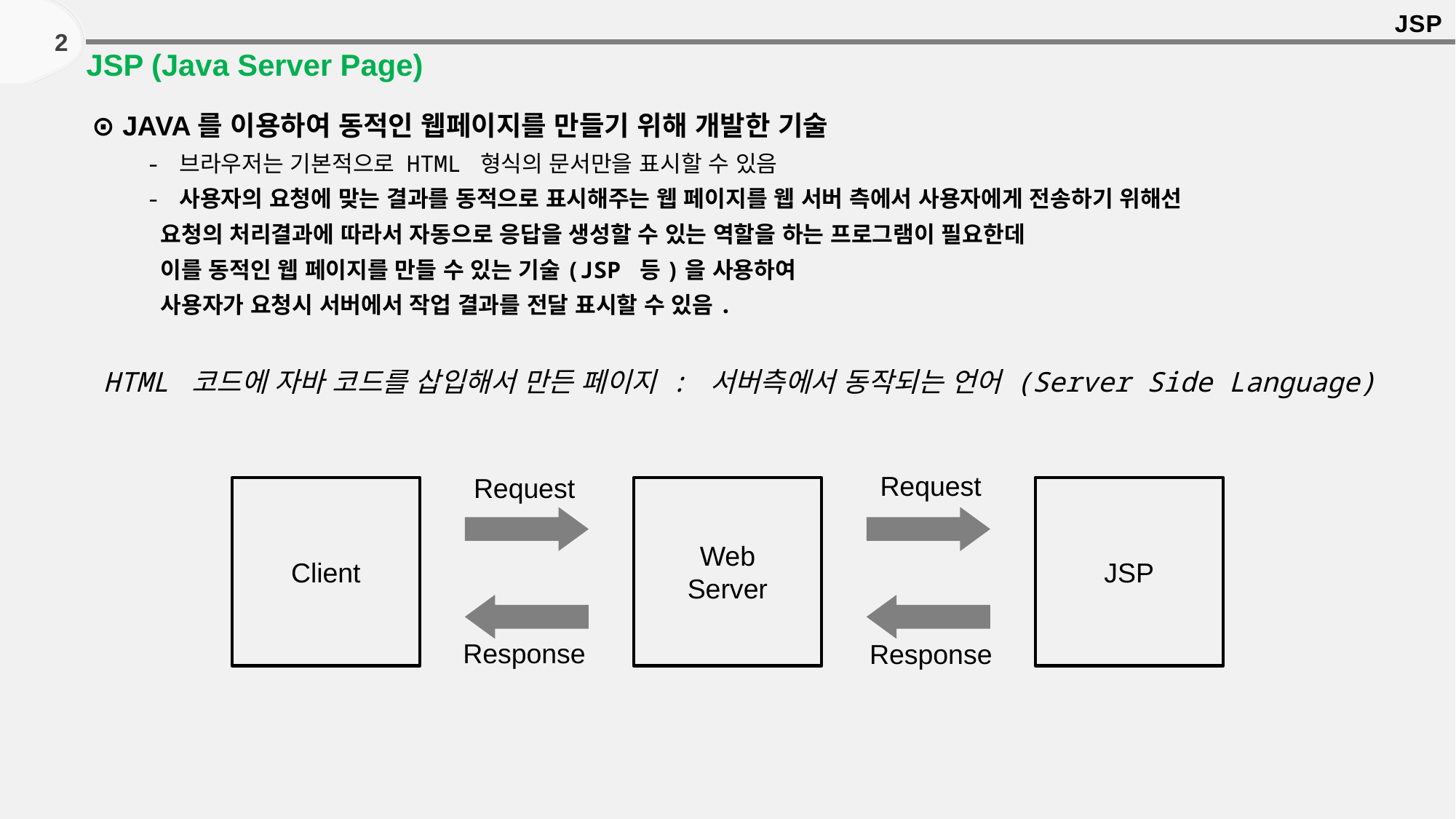

JSP
2
JSP (Java Server Page)
⊙ JAVA를 이용하여 동적인 웹페이지를 만들기 위해 개발한 기술
    - 브라우저는 기본적으로 HTML 형식의 문서만을 표시할 수 있음
    - 사용자의 요청에 맞는 결과를 동적으로 표시해주는 웹 페이지를 웹 서버 측에서 사용자에게 전송하기 위해선
요청의 처리결과에 따라서 자동으로 응답을 생성할 수 있는 역할을 하는 프로그램이 필요한데
이를 동적인 웹 페이지를 만들 수 있는 기술(JSP 등)을 사용하여
사용자가 요청시 서버에서 작업 결과를 전달 표시할 수 있음.
HTML 코드에 자바 코드를 삽입해서 만든 페이지 : 서버측에서 동작되는 언어 (Server Side Language)
Request
Request
Client
Web
Server
JSP

Response
Response